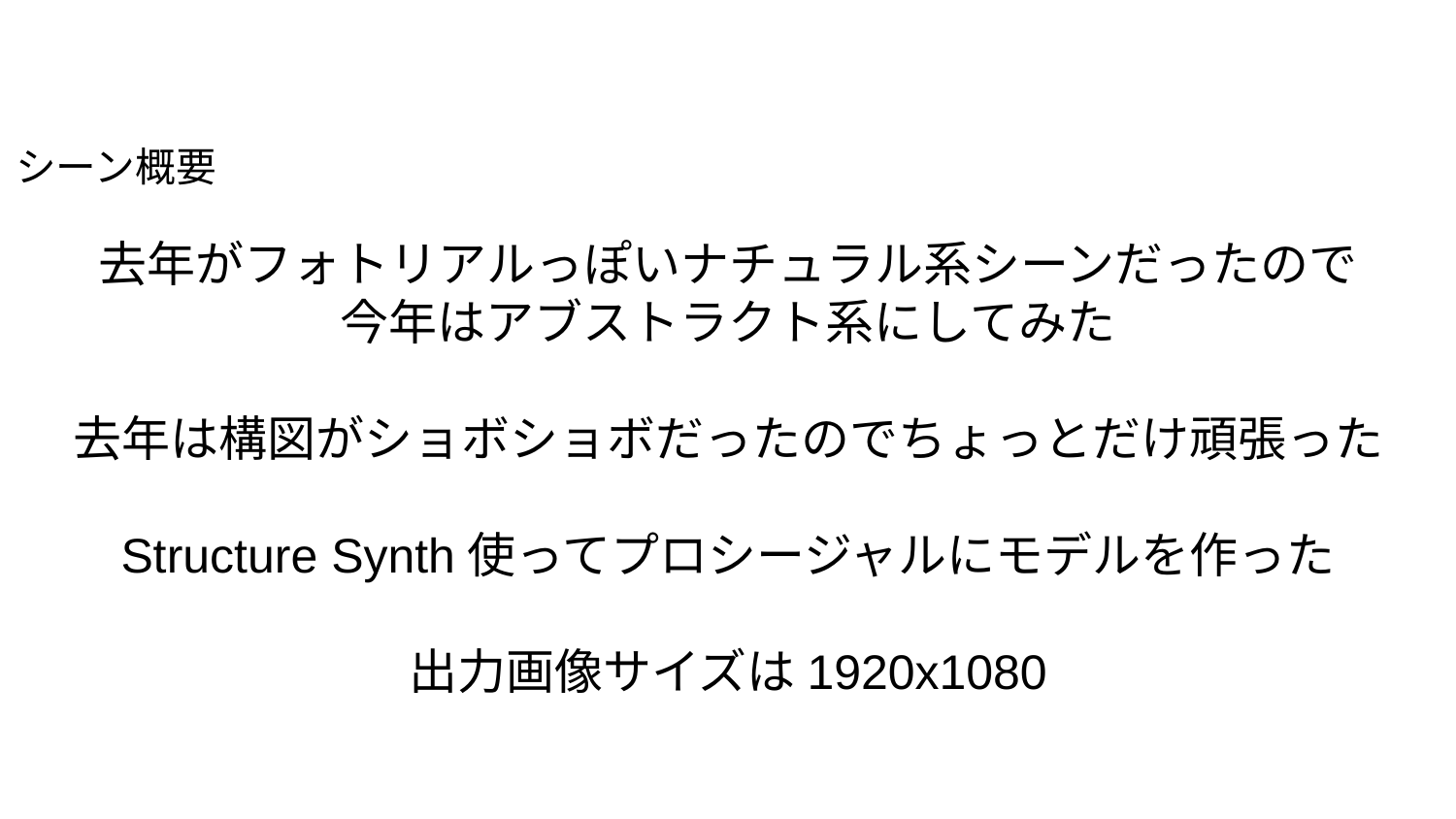

シーン概要
去年がフォトリアルっぽいナチュラル系シーンだったので
今年はアブストラクト系にしてみた

去年は構図がショボショボだったのでちょっとだけ頑張った

Structure Synth使ってプロシージャルにモデルを作った

出力画像サイズは1920x1080